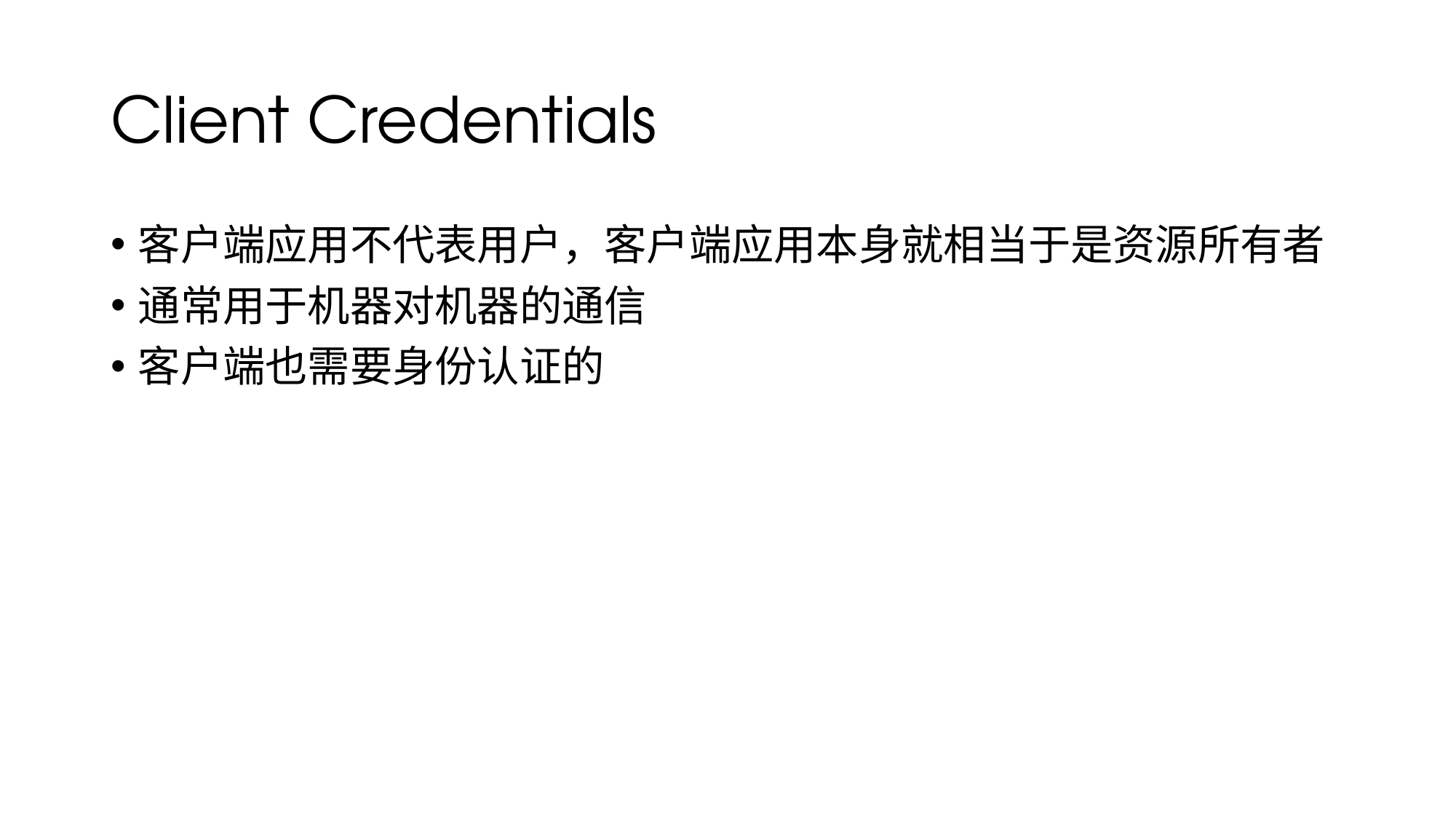

# Client Credentials
客户端应用不代表用户，客户端应用本身就相当于是资源所有者
通常用于机器对机器的通信
客户端也需要身份认证的